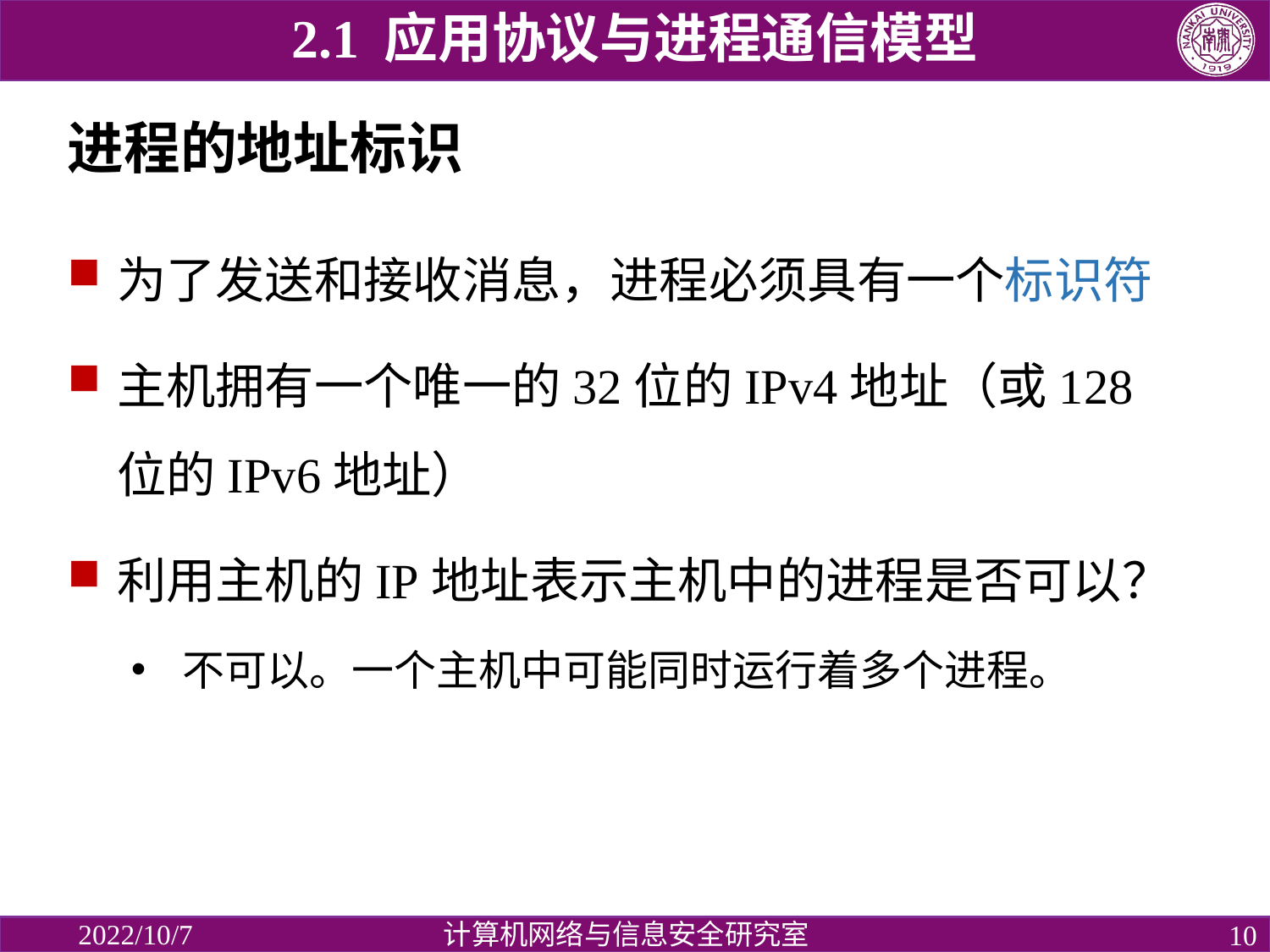

2.1 应用协议与进程通信模型
# 进程的地址标识
为了发送和接收消息，进程必须具有一个标识符
主机拥有一个唯一的32位的IPv4地址（或128位的IPv6地址）
利用主机的IP地址表示主机中的进程是否可以？
 不可以。一个主机中可能同时运行着多个进程。